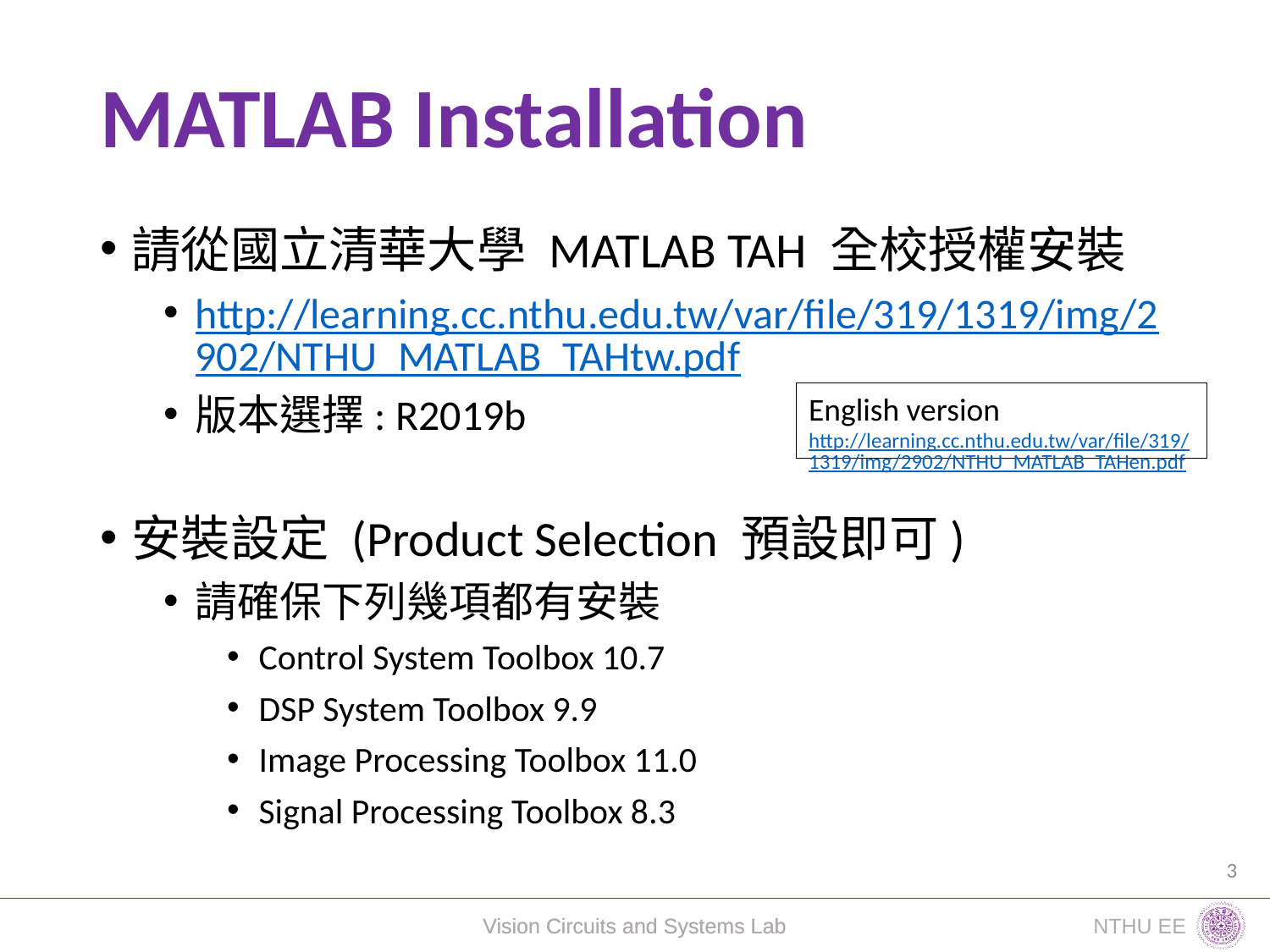

# MATLAB Installation
請從國立清華大學 MATLAB TAH 全校授權安裝
http://learning.cc.nthu.edu.tw/var/file/319/1319/img/2902/NTHU_MATLAB_TAHtw.pdf
版本選擇: R2019b
安裝設定 (Product Selection 預設即可)
請確保下列幾項都有安裝
Control System Toolbox 10.7
DSP System Toolbox 9.9
Image Processing Toolbox 11.0
Signal Processing Toolbox 8.3
English version http://learning.cc.nthu.edu.tw/var/file/319/1319/img/2902/NTHU_MATLAB_TAHen.pdf
3